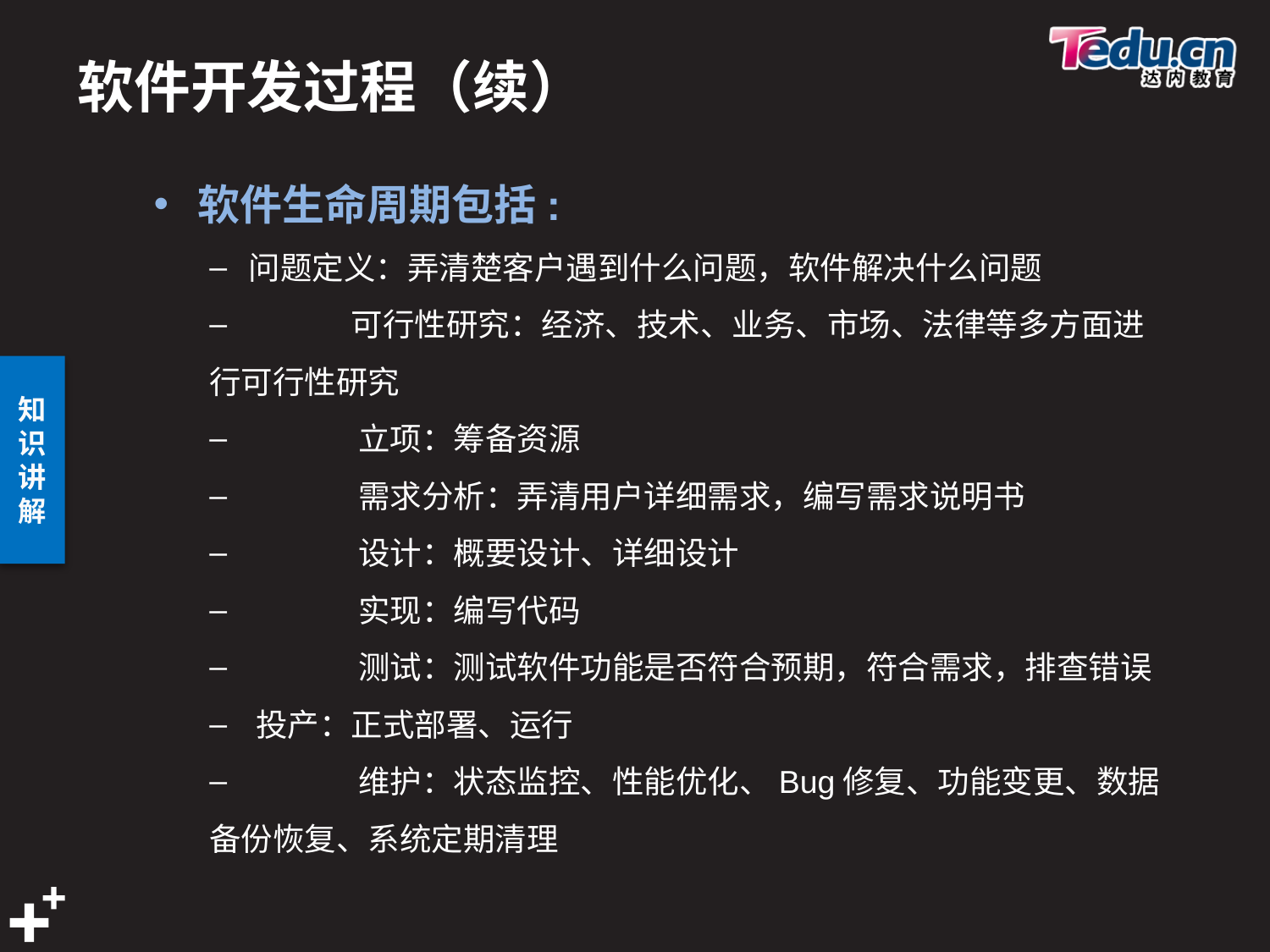

# 软件开发过程（续）
  软件生命周期包括:
  问题定义：弄清楚客户遇到什么问题，软件解决什么问题
	 可行性研究：经济、技术、业务、市场、法律等多方面进行可行性研究
	  立项：筹备资源
	  需求分析：弄清用户详细需求，编写需求说明书
	  设计：概要设计、详细设计
	  实现：编写代码
	  测试：测试软件功能是否符合预期，符合需求，排查错误
   投产：正式部署、运行
	  维护：状态监控、性能优化、Bug修复、功能变更、数据备份恢复、系统定期清理